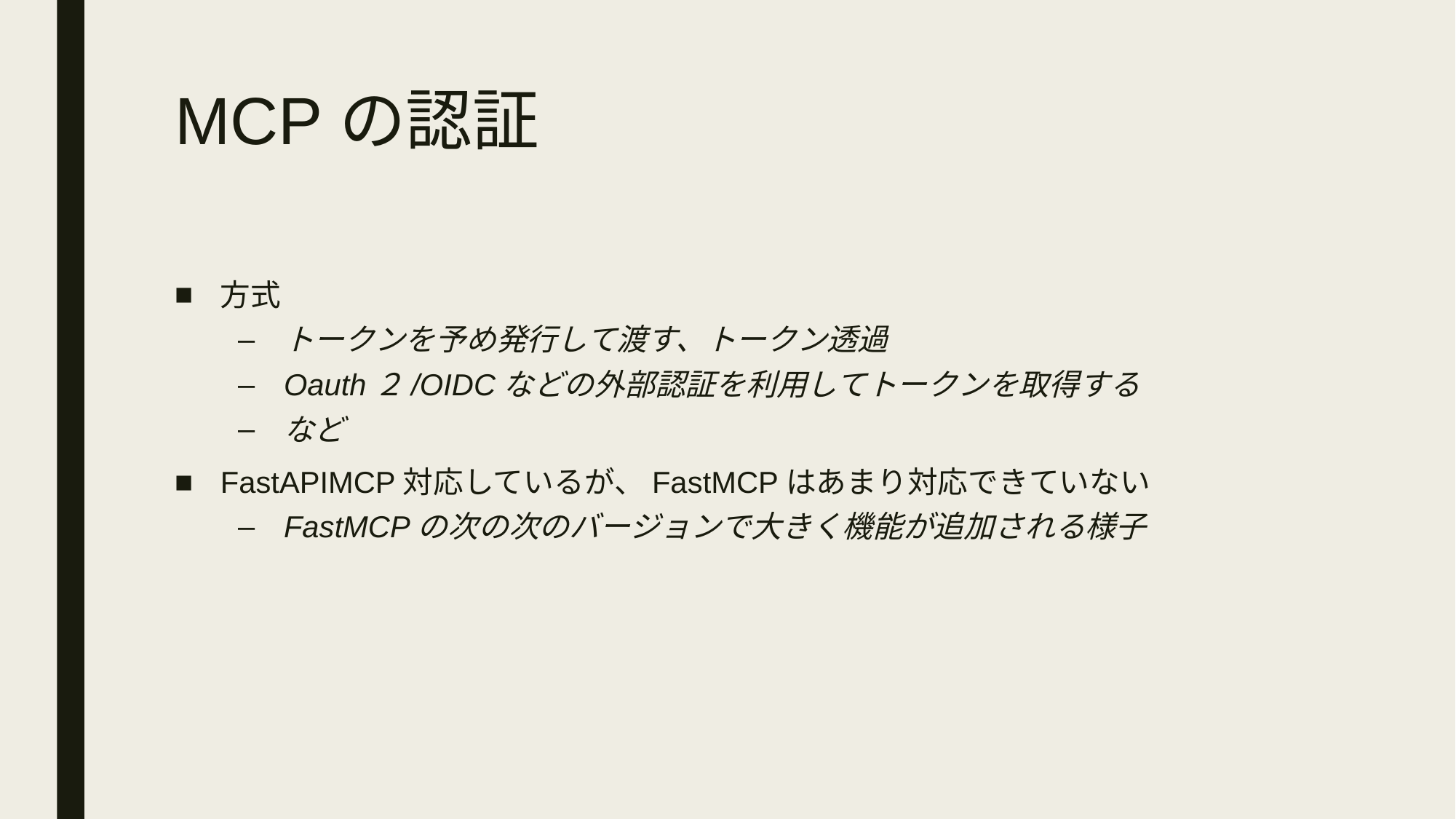

# MCPの認証
方式
トークンを予め発行して渡す、トークン透過
Oauth２/OIDCなどの外部認証を利用してトークンを取得する
など
FastAPIMCP対応しているが、FastMCPはあまり対応できていない
FastMCPの次の次のバージョンで大きく機能が追加される様子